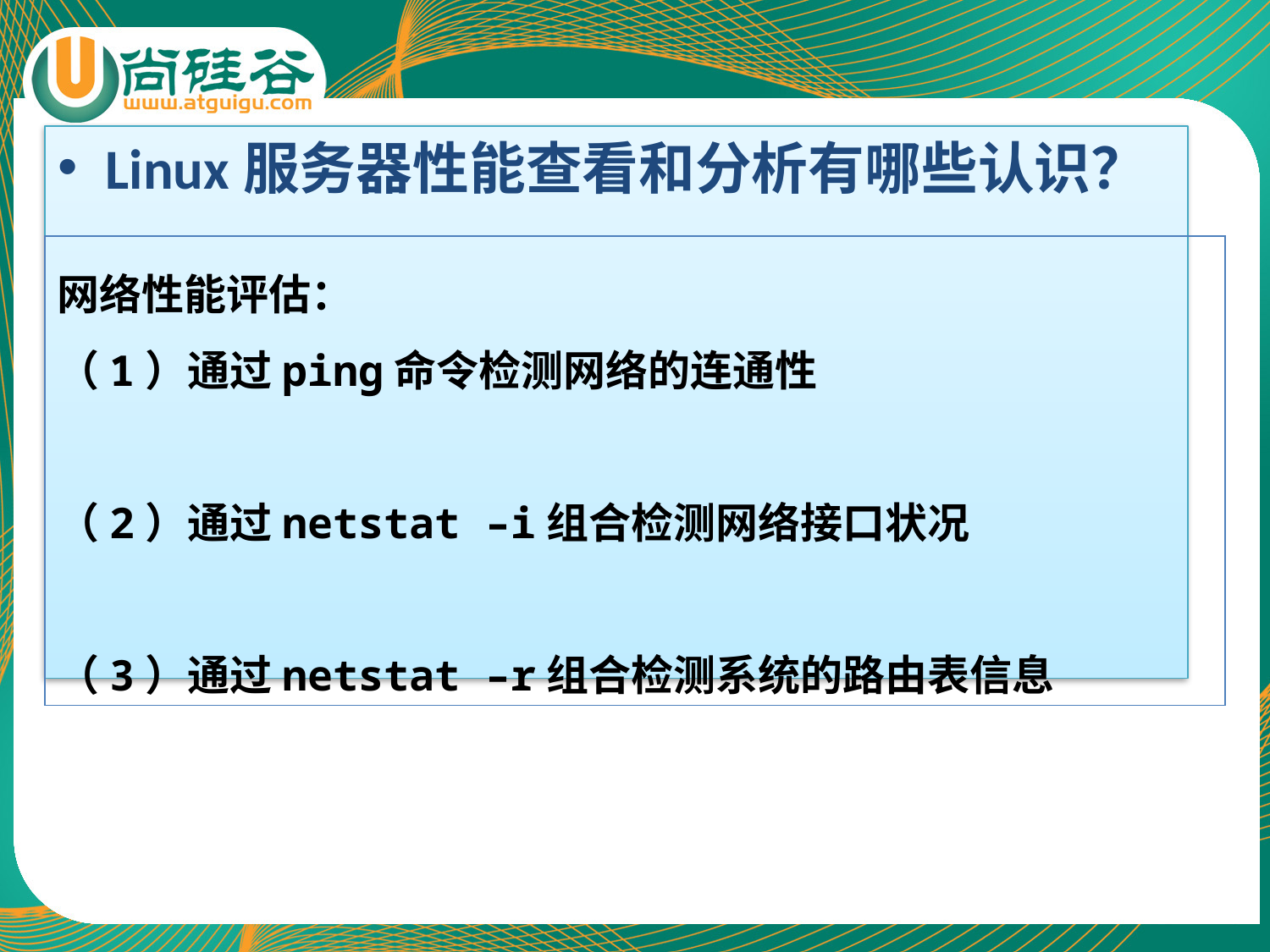

Linux服务器性能查看和分析有哪些认识？
网络性能评估：
（1）通过ping命令检测网络的连通性

（2）通过netstat –i组合检测网络接口状况

（3）通过netstat –r组合检测系统的路由表信息